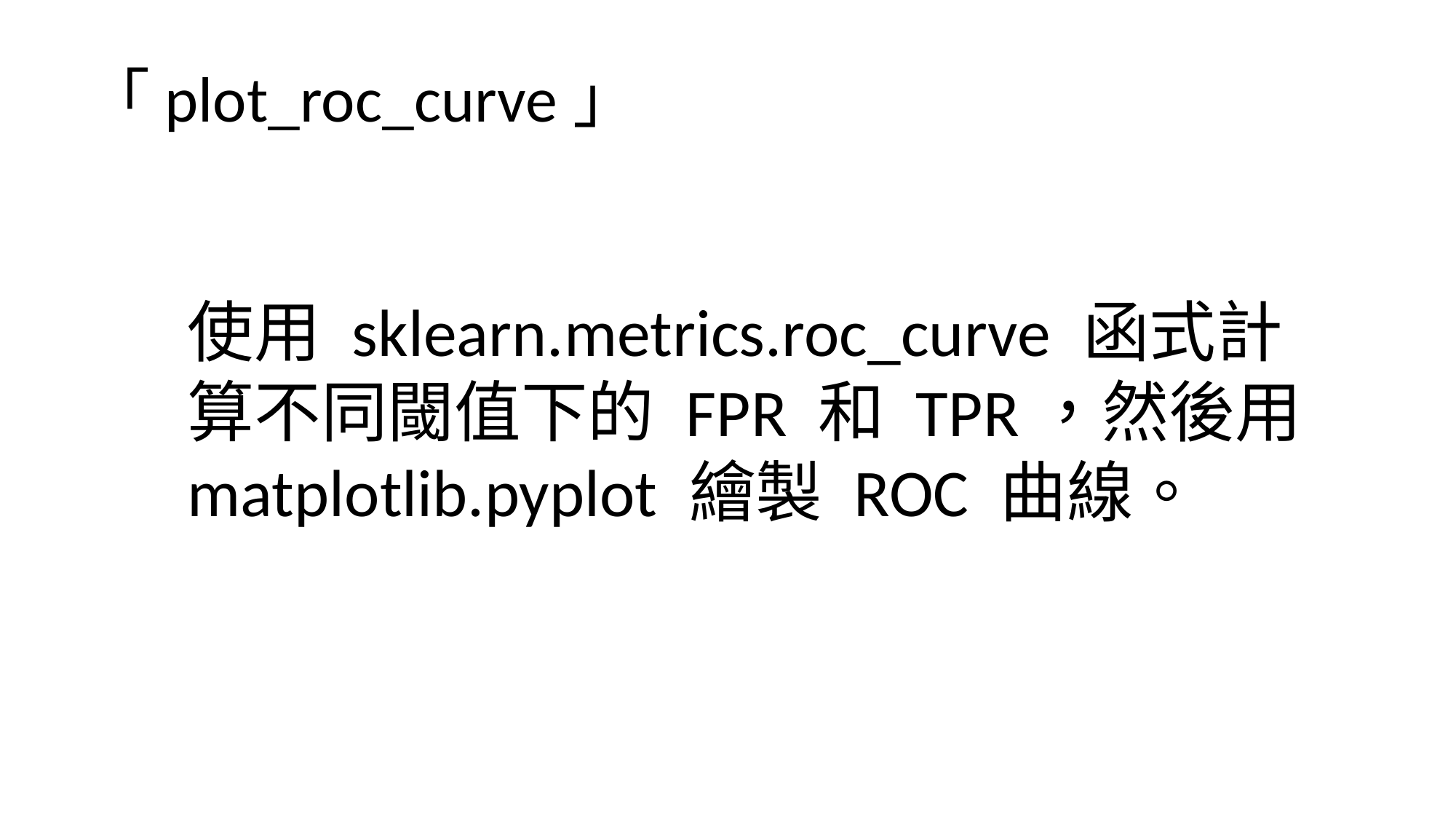

# 「plot_roc_curve」
使用 sklearn.metrics.roc_curve 函式計算不同閾值下的 FPR 和 TPR，然後用 matplotlib.pyplot 繪製 ROC 曲線。